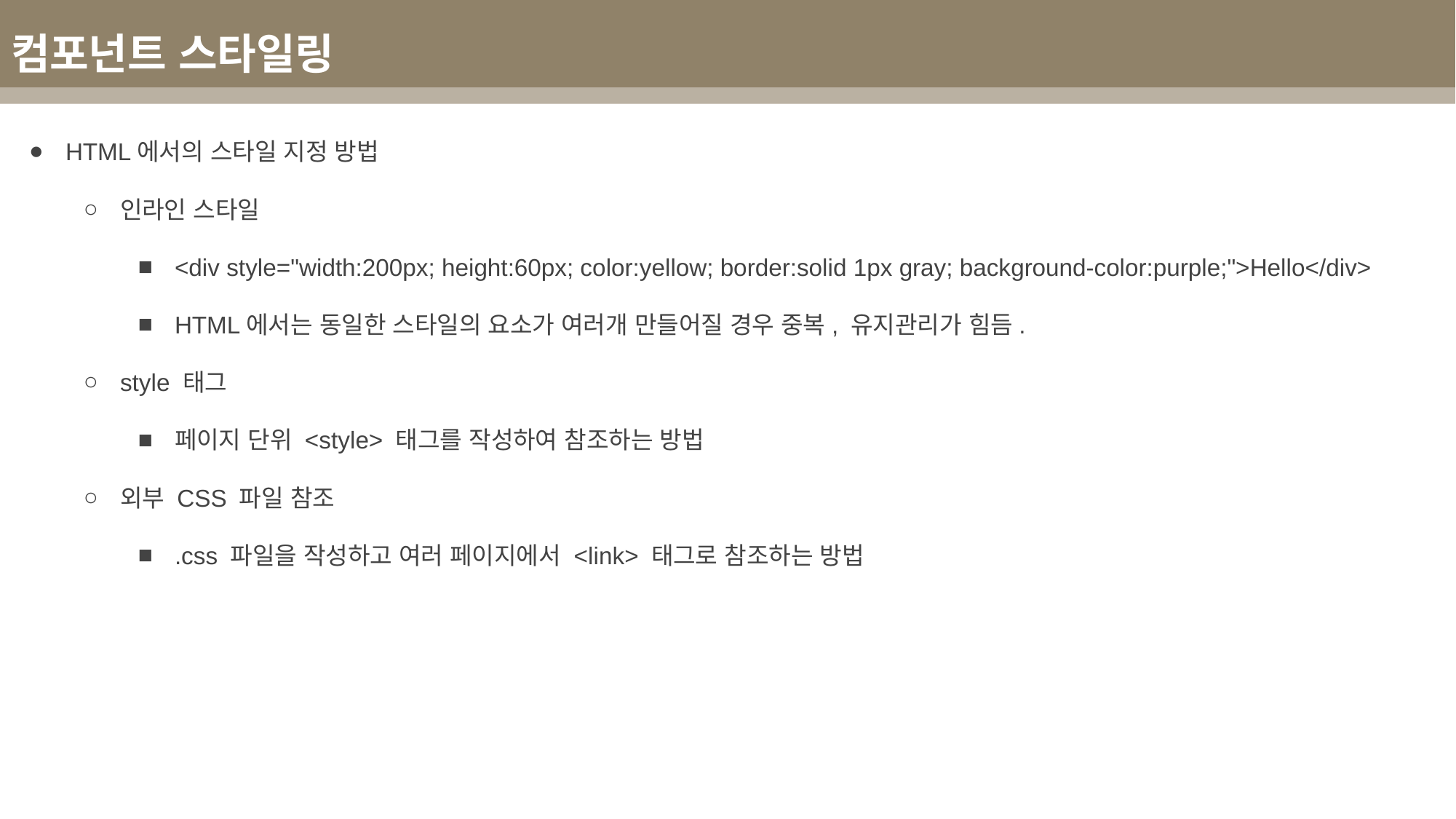

컴포넌트 스타일링
HTML에서의 스타일 지정 방법
인라인 스타일
<div style="width:200px; height:60px; color:yellow; border:solid 1px gray; background-color:purple;">Hello</div>
HTML에서는 동일한 스타일의 요소가 여러개 만들어질 경우 중복, 유지관리가 힘듬.
style 태그
페이지 단위 <style> 태그를 작성하여 참조하는 방법
외부 CSS 파일 참조
.css 파일을 작성하고 여러 페이지에서 <link> 태그로 참조하는 방법